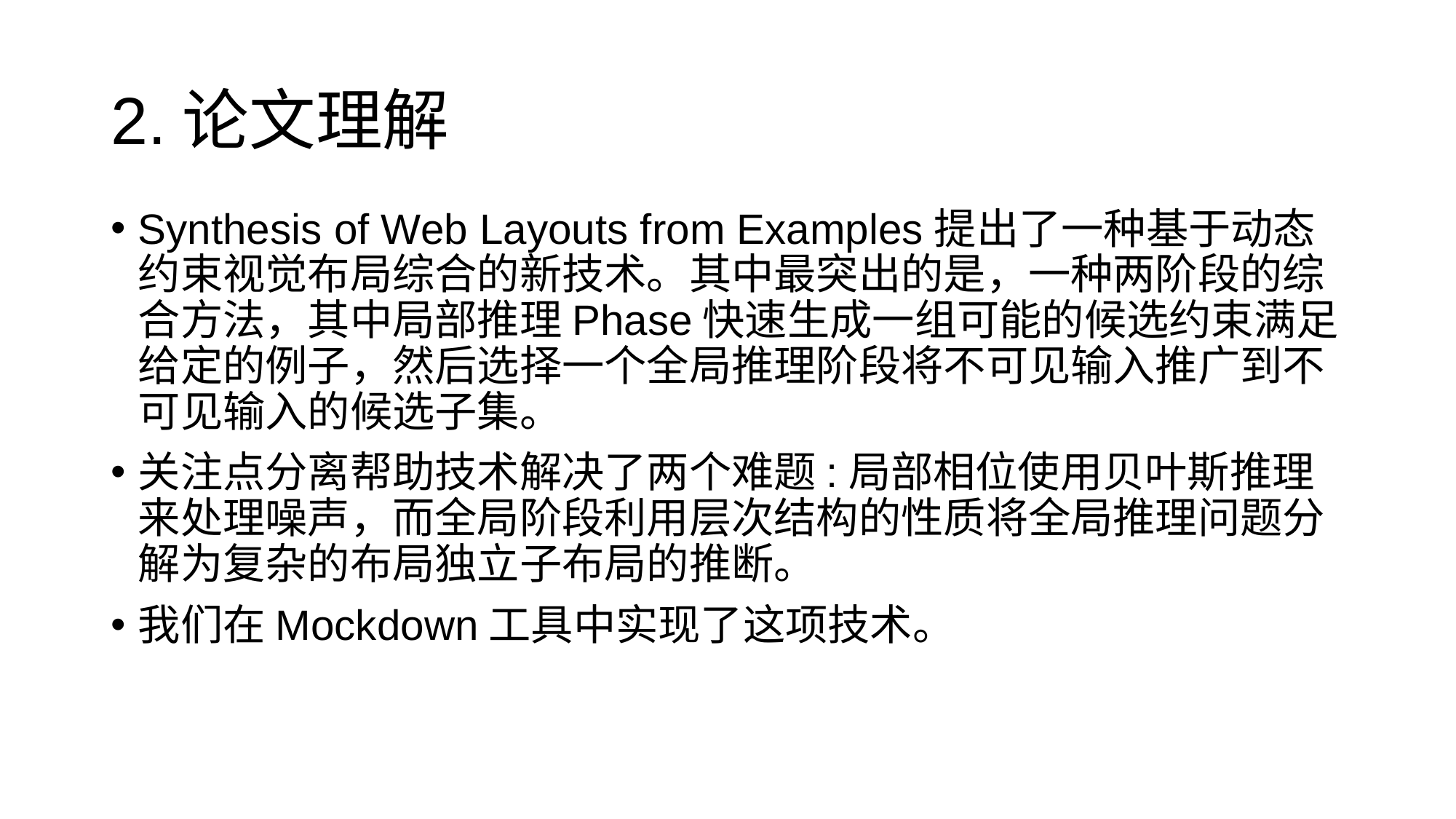

# 2.论文理解
Synthesis of Web Layouts from Examples提出了一种基于动态约束视觉布局综合的新技术。其中最突出的是，一种两阶段的综合方法，其中局部推理Phase快速生成一组可能的候选约束满足给定的例子，然后选择一个全局推理阶段将不可见输入推广到不可见输入的候选子集。
关注点分离帮助技术解决了两个难题:局部相位使用贝叶斯推理来处理噪声，而全局阶段利用层次结构的性质将全局推理问题分解为复杂的布局独立子布局的推断。
我们在Mockdown工具中实现了这项技术。